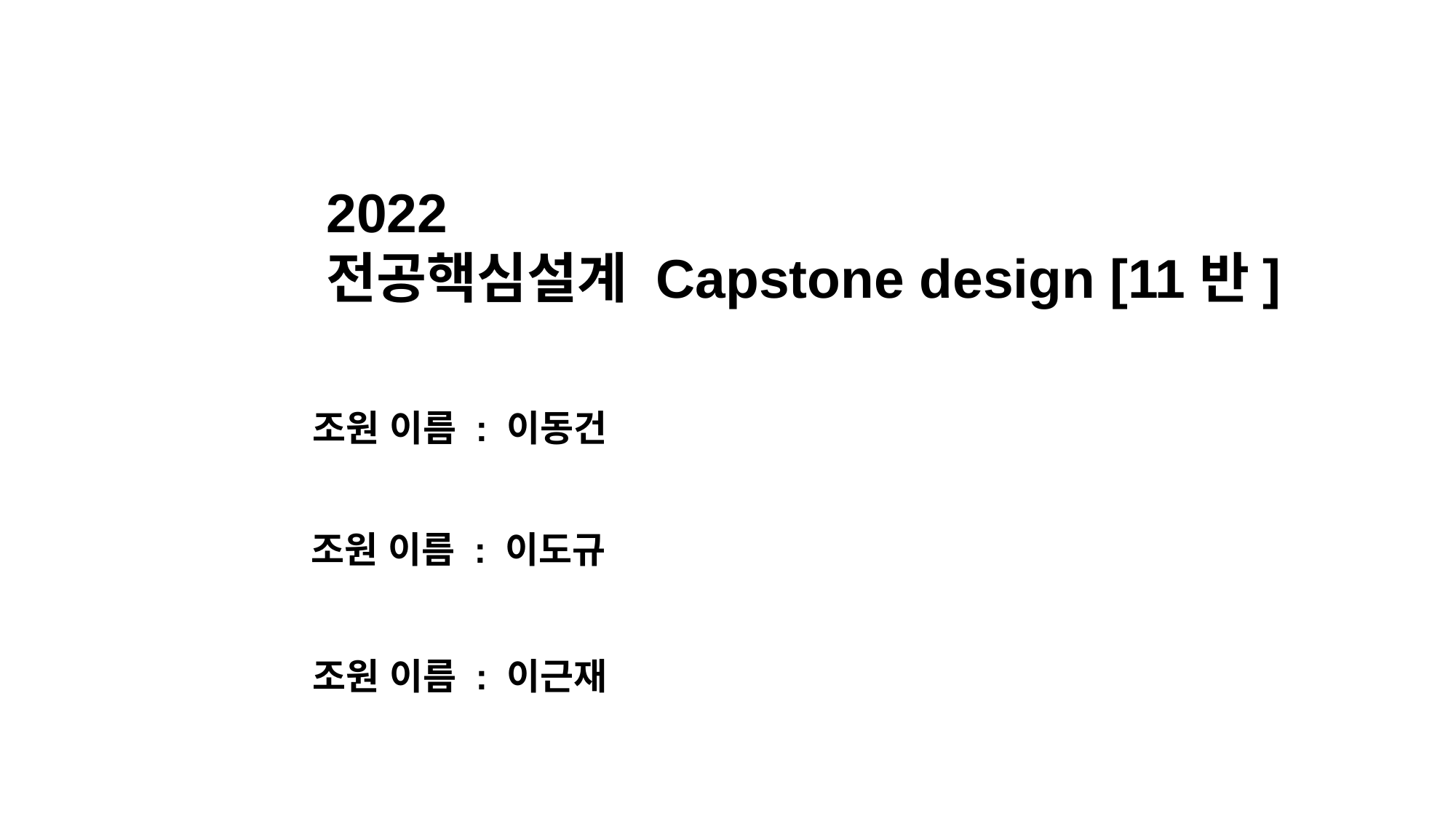

2022
전공핵심설계 Capstone design [11반]
조원 이름 : 이동건
조원 이름 : 이도규
조원 이름 : 이근재